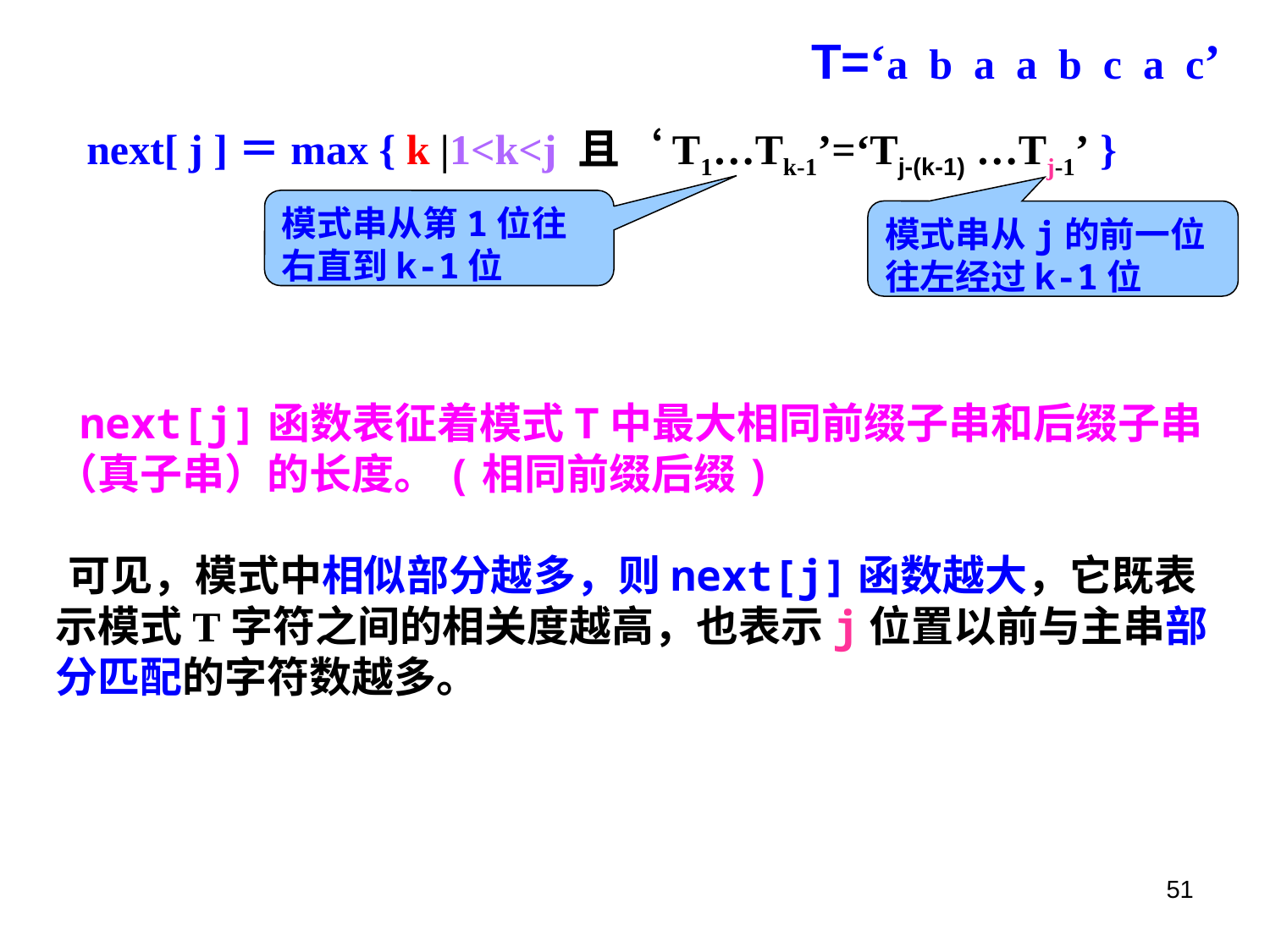

T=‘a  b  a  a  b  c  a  c’
# （1） next[ j ]有何物理意义？
next[ j ]＝max { k |1<k<j 且‘T1…Tk-1’=‘Tj-(k-1) …Tj-1’ }
模式串从第1位往右直到k-1位
模式串从j的前一位往左经过k-1位
next[j]函数表征着模式T中最大相同前缀子串和后缀子串（真子串）的长度。(相同前缀后缀)

可见，模式中相似部分越多，则next[j]函数越大，它既表示模式T字符之间的相关度越高，也表示j位置以前与主串部分匹配的字符数越多。
51